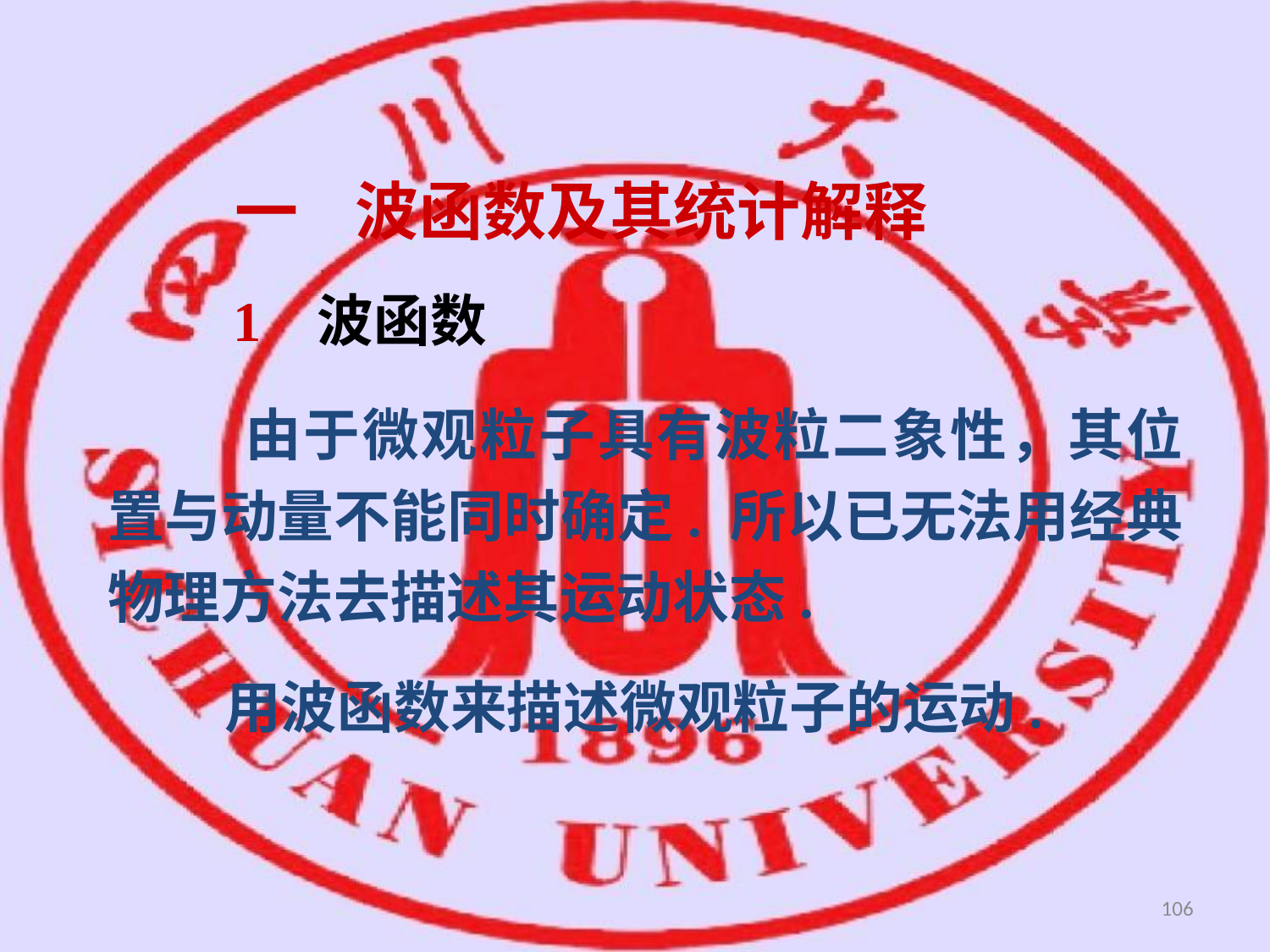

一    波函数及其统计解释
1   波函数
        由于微观粒子具有波粒二象性，其位置与动量不能同时确定. 所以已无法用经典物理方法去描述其运动状态.
        用波函数来描述微观粒子的运动.
106